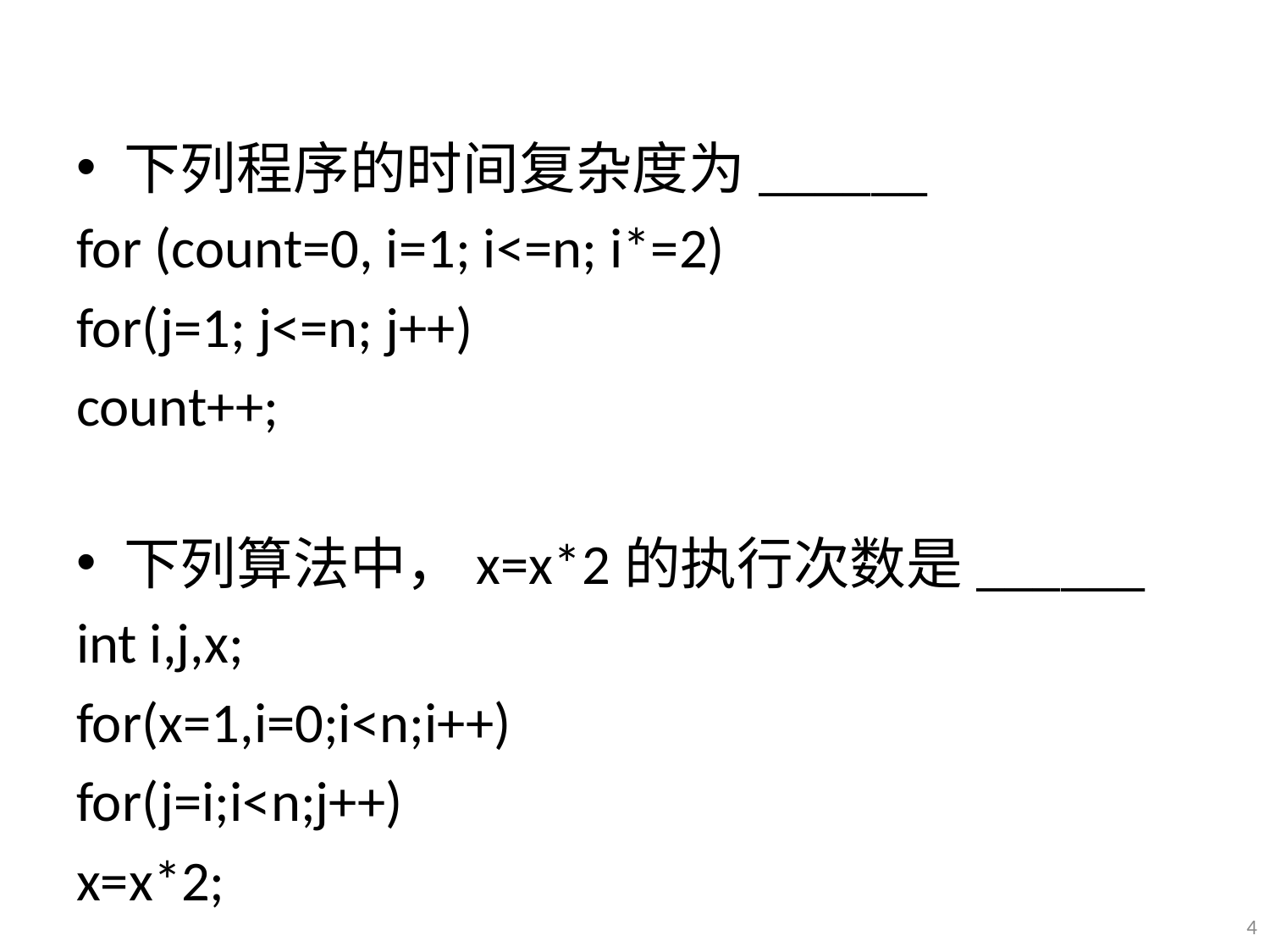

#
下列程序的时间复杂度为______
for (count=0, i=1; i<=n; i*=2)
for(j=1; j<=n; j++)
count++;

下列算法中，x=x*2的执行次数是______
int i,j,x;
for(x=1,i=0;i<n;i++)
for(j=i;i<n;j++)
x=x*2;

4